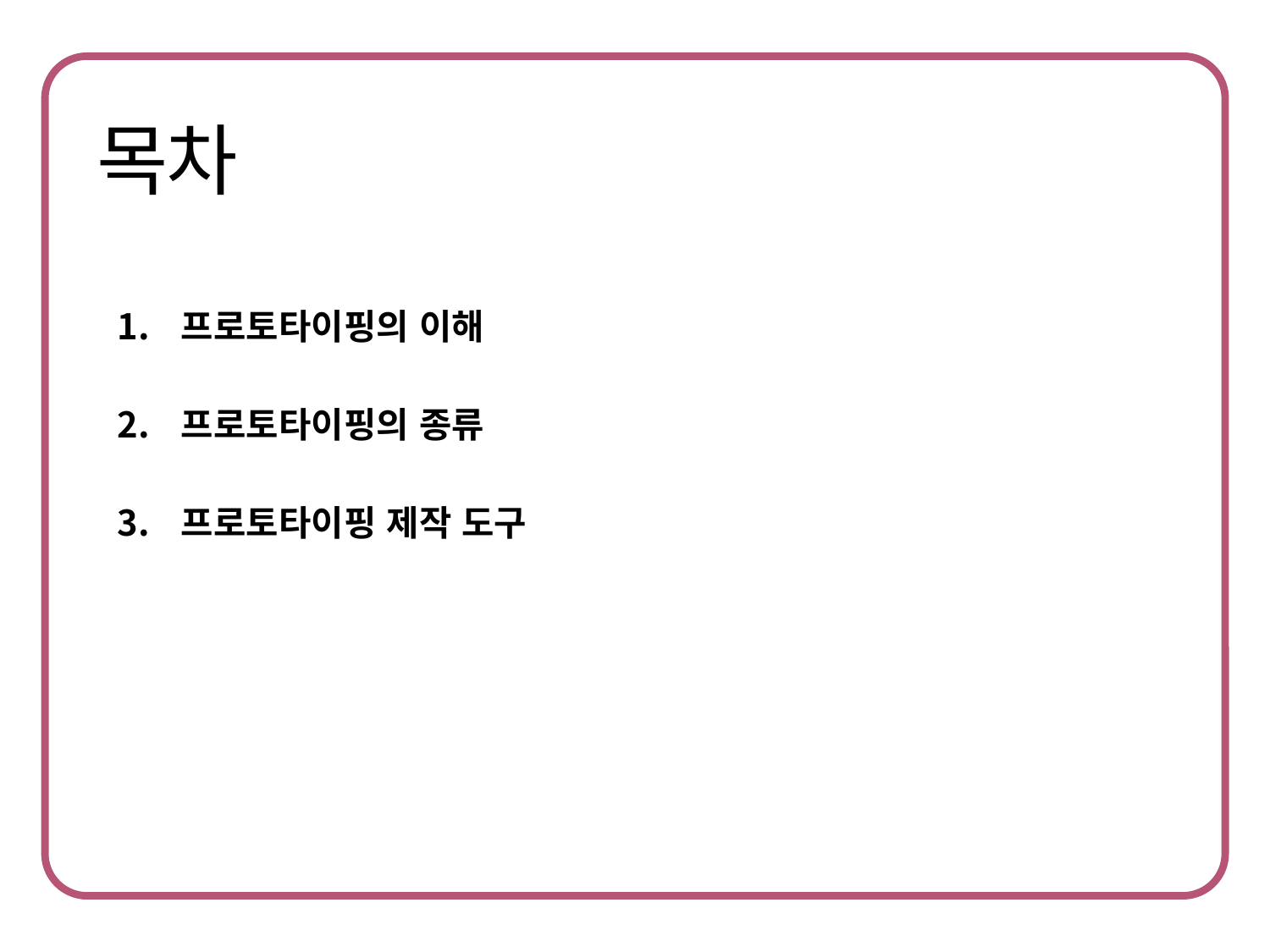

프로토타이핑의 이해
프로토타이핑의 종류
프로토타이핑 제작 도구